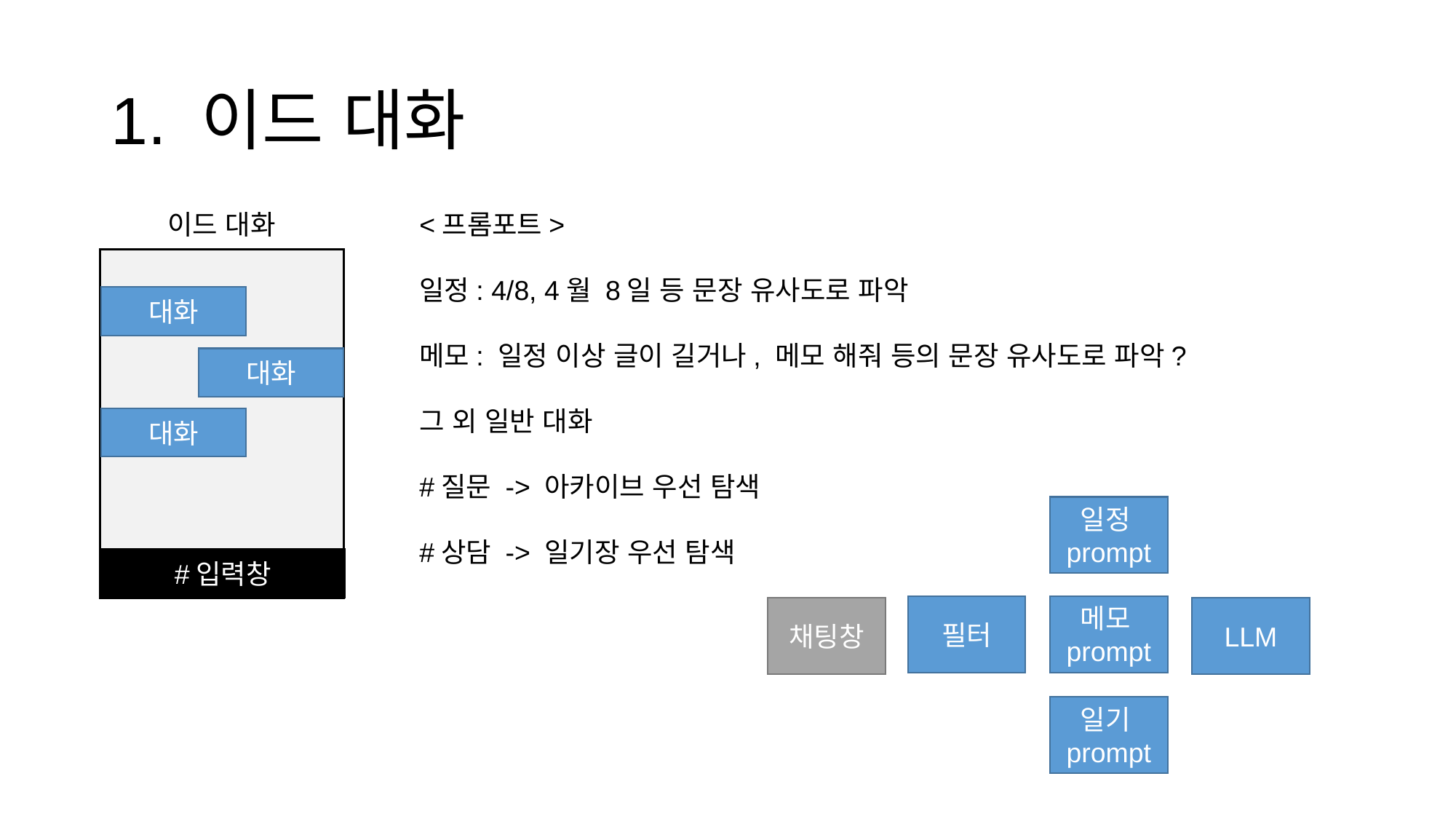

# 1. 이드 대화
이드 대화
<프롬포트>

일정: 4/8, 4월 8일 등 문장 유사도로 파악

메모: 일정 이상 글이 길거나, 메모 해줘 등의 문장 유사도로 파악?

그 외 일반 대화

#질문 -> 아카이브 우선 탐색

#상담 -> 일기장 우선 탐색

대화
대화
대화
일정prompt
#입력창
메모prompt
필터
채팅창
LLM
일기prompt